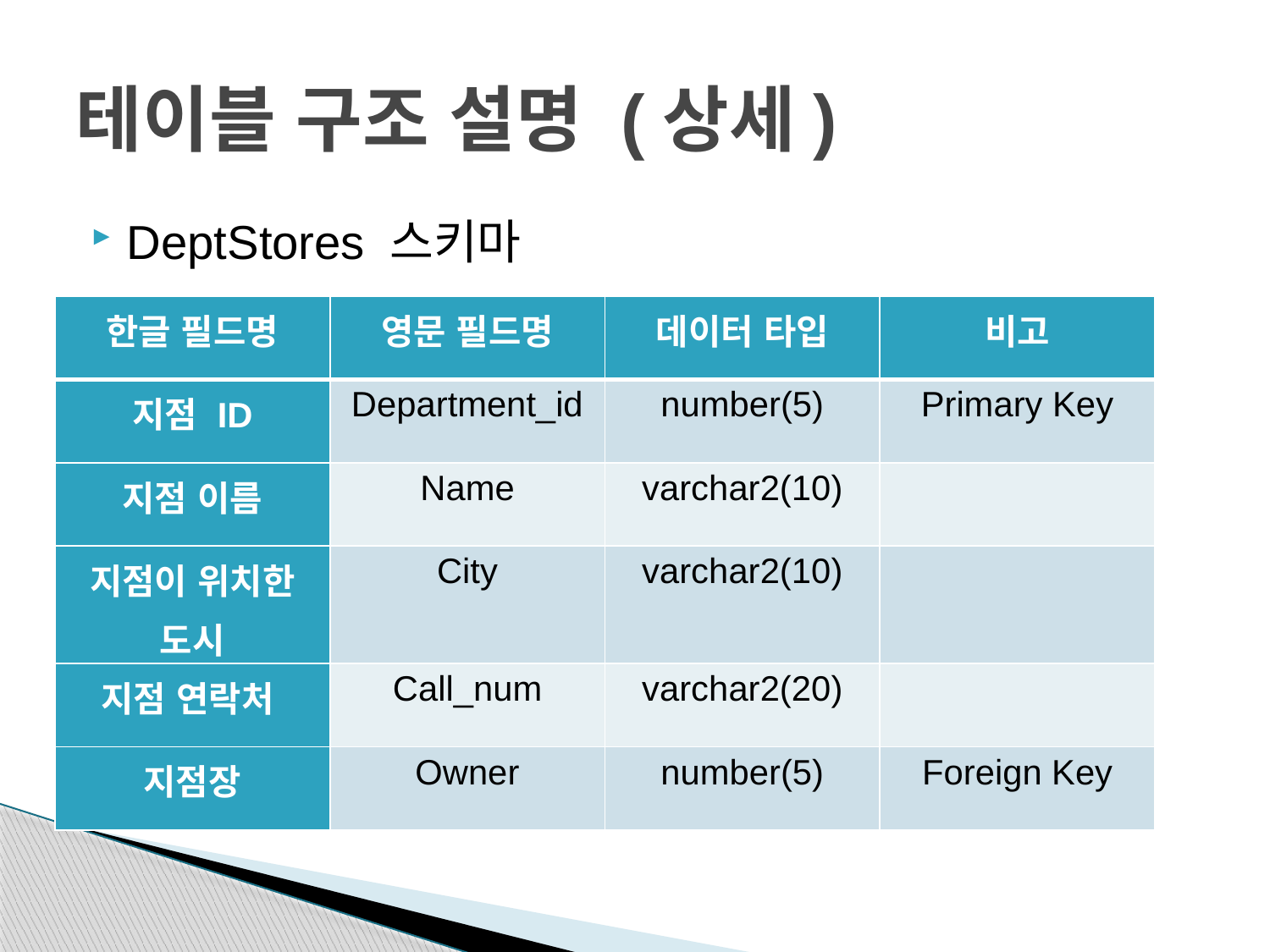

# 테이블 구조 설명 (상세)
DeptStores 스키마

| 한글 필드명 | 영문 필드명 | 데이터 타입 | 비고 |
| --- | --- | --- | --- |
| 지점 ID | Department\_id | number(5) | Primary Key |
| 지점 이름 | Name | varchar2(10) |  |
| 지점이 위치한 도시 | City | varchar2(10) |  |
| 지점 연락처 | Call\_num | varchar2(20) |  |
| 지점장 | Owner | number(5) | Foreign Key |